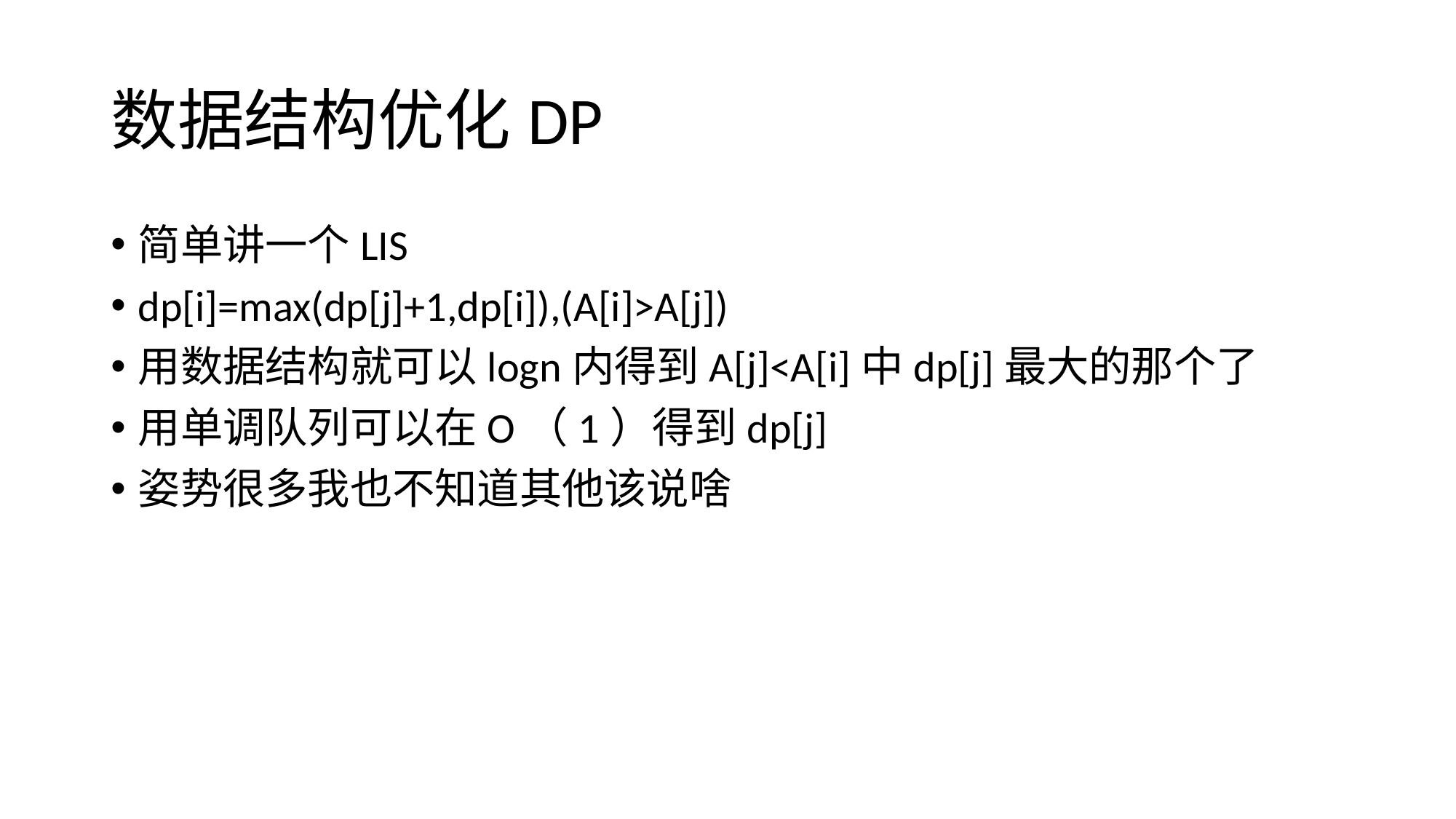

# 数据结构优化DP
简单讲一个LIS
dp[i]=max(dp[j]+1,dp[i]),(A[i]>A[j])
用数据结构就可以logn内得到A[j]<A[i]中dp[j]最大的那个了
用单调队列可以在O（1）得到dp[j]
姿势很多我也不知道其他该说啥